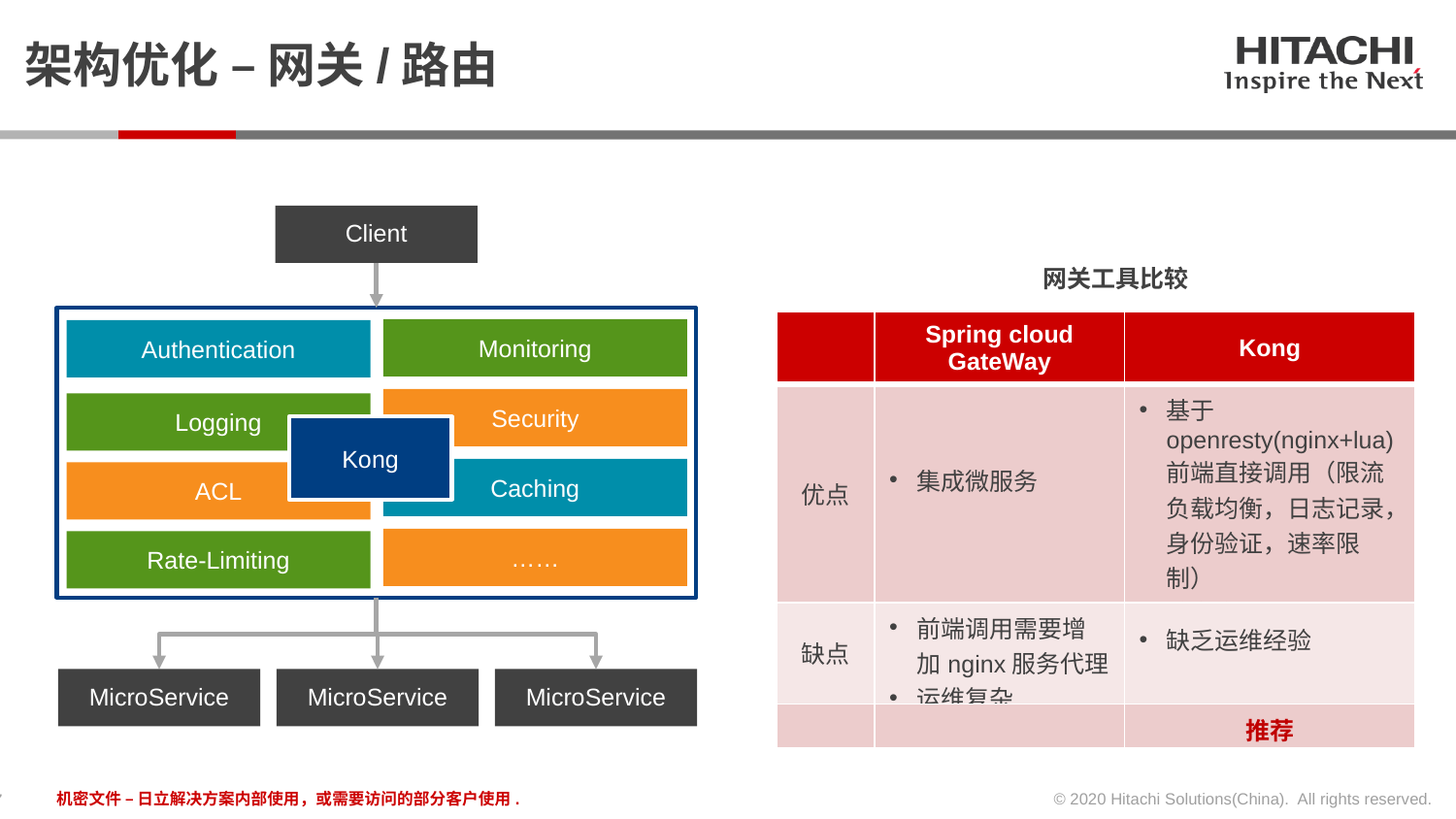

架构优化 – 网关/路由
Client
网关工具比较

|  | Spring cloud GateWay | Kong |
| --- | --- | --- |
| 优点 | 集成微服务 | 基于openresty(nginx+lua)前端直接调用（限流负载均衡，日志记录，身份验证，速率限制） 并发高 |
| 缺点 | 前端调用需要增加nginx服务代理 运维复杂 | 缺乏运维经验 |
|  |  | 推荐 |
Monitoring
Authentication
Security
Logging
Kong
Caching
ACL
……
Rate-Limiting
MicroService
MicroService
MicroService